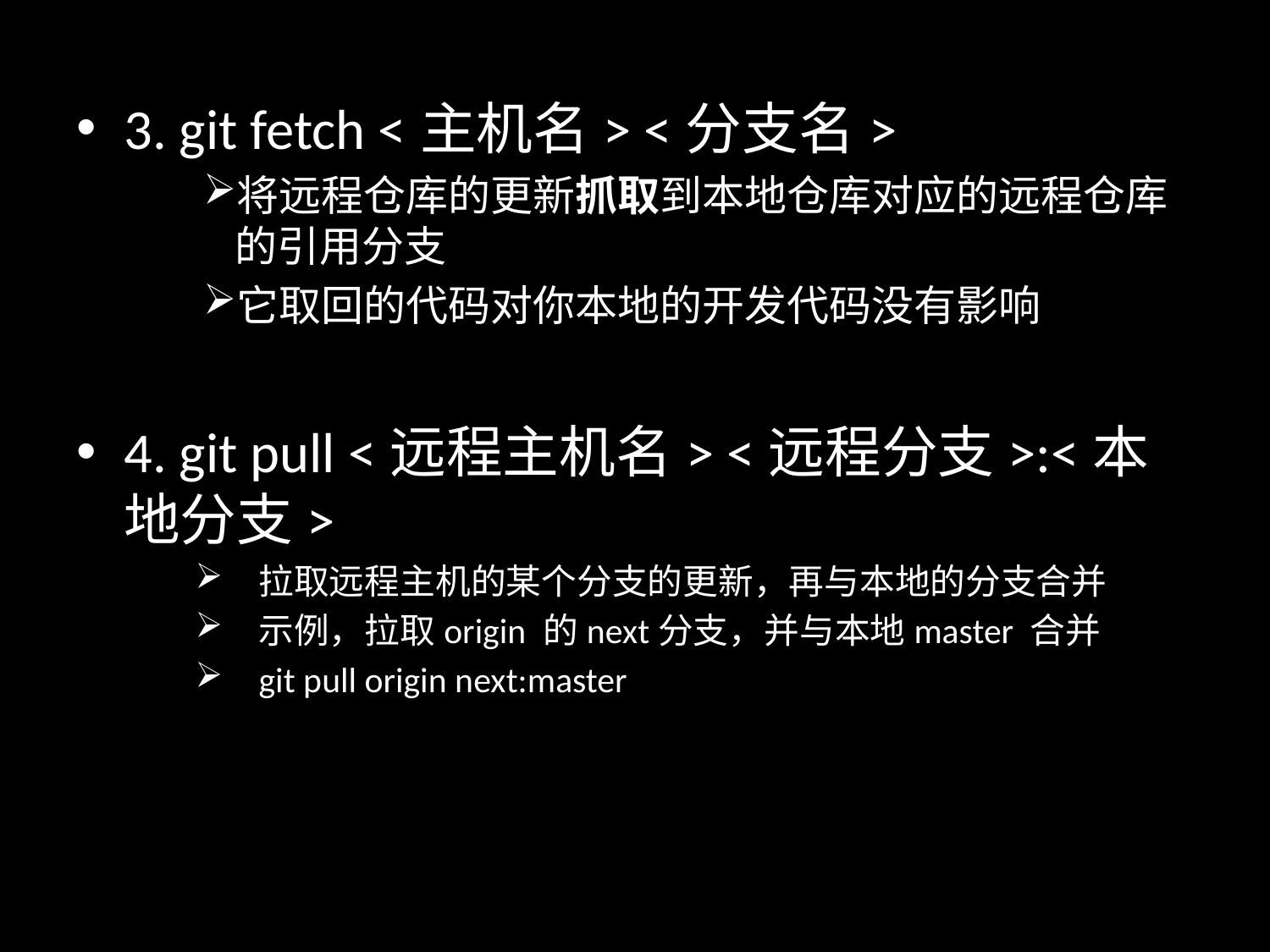

3. git fetch <主机名> <分支名>
将远程仓库的更新抓取到本地仓库对应的远程仓库的引用分支
它取回的代码对你本地的开发代码没有影响

4. git pull <远程主机名> <远程分支>:<本地分支>
拉取远程主机的某个分支的更新，再与本地的分支合并
示例，拉取origin 的next分支，并与本地master 合并
git pull origin next:master